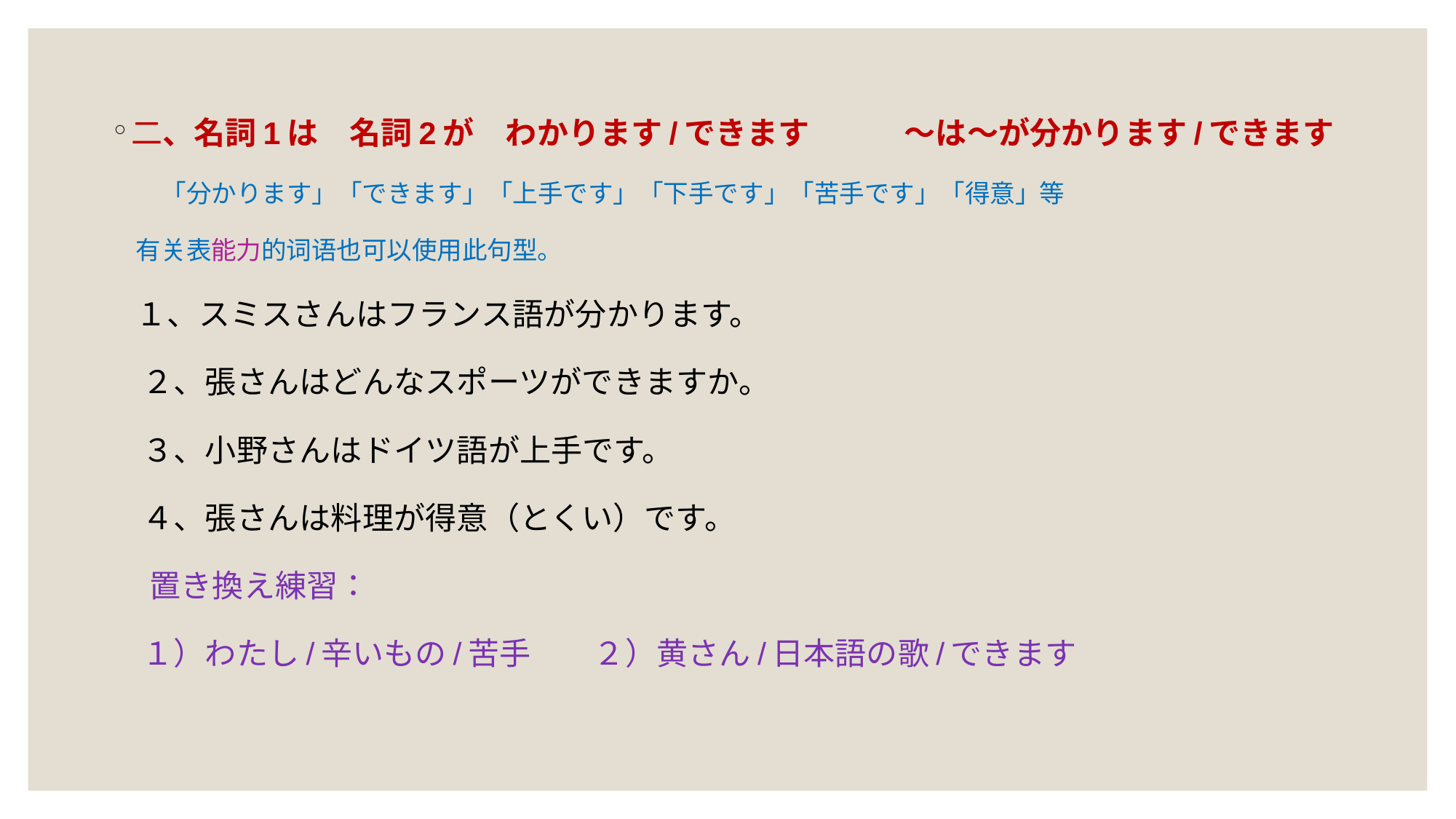

二、名詞1は　名詞2が　わかります/できます　　　～は～が分かります/できます
　　「分かります」「できます」「上手です」「下手です」「苦手です」「得意」等
　有关表能力的词语也可以使用此句型。
　１、スミスさんはフランス語が分かります。
　２、張さんはどんなスポーツができますか。
　３、小野さんはドイツ語が上手です。
　４、張さんは料理が得意（とくい）です。
　 置き換え練習：
　１）わたし/辛いもの/苦手　　２）黄さん/日本語の歌/できます